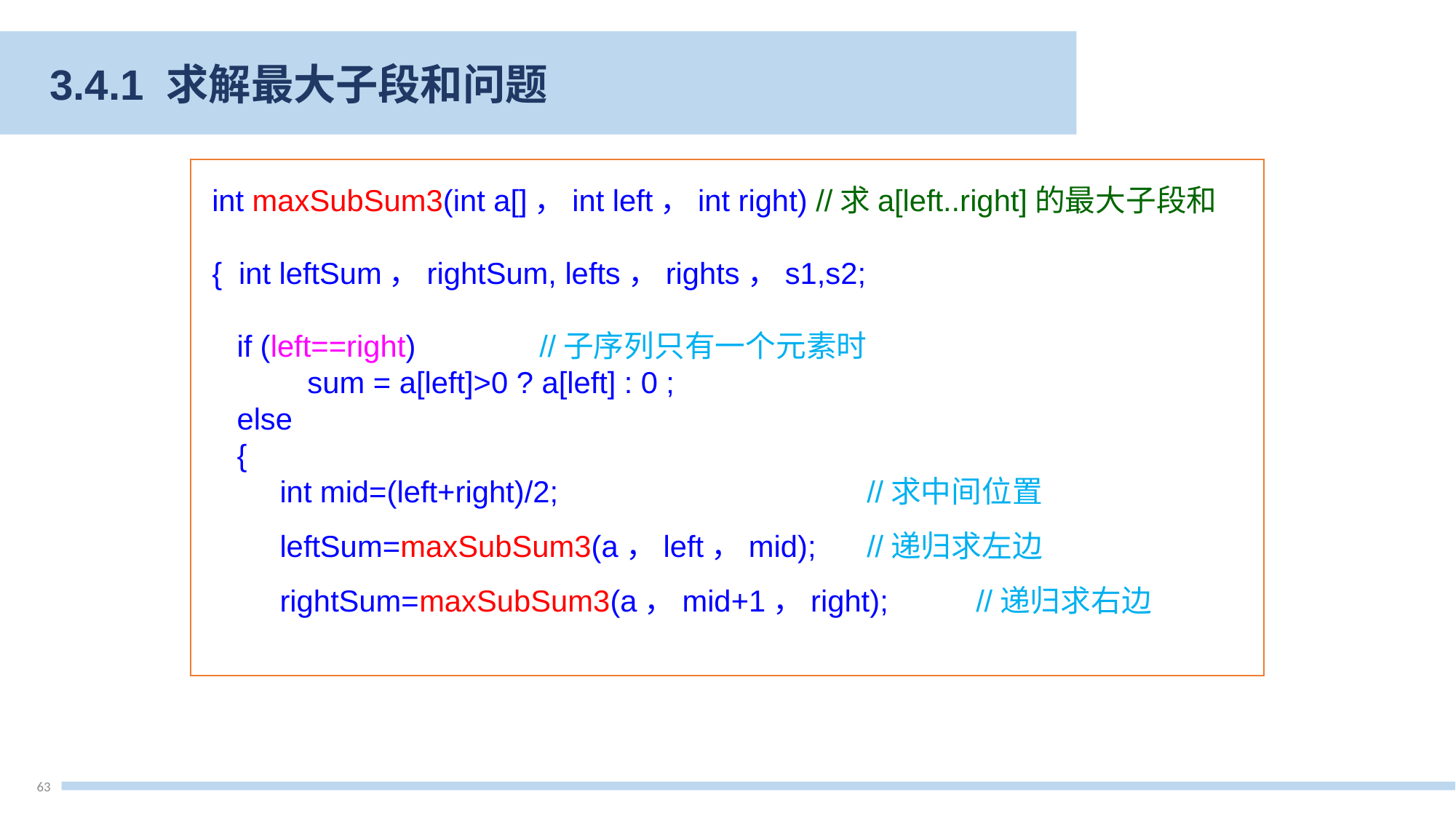

3.4.1 求解最大子段和问题
int maxSubSum3(int a[]，int left，int right) //求a[left..right]的最大子段和

{  int leftSum，rightSum, lefts，rights，s1,s2;
   if (left==right)		//子序列只有一个元素时
   　　sum = a[left]>0 ? a[left] : 0 ;
   else
   {
　　int mid=(left+right)/2;			//求中间位置
　　leftSum=maxSubSum3(a，left，mid);	//递归求左边
　　rightSum=maxSubSum3(a，mid+1，right);	//递归求右边

63